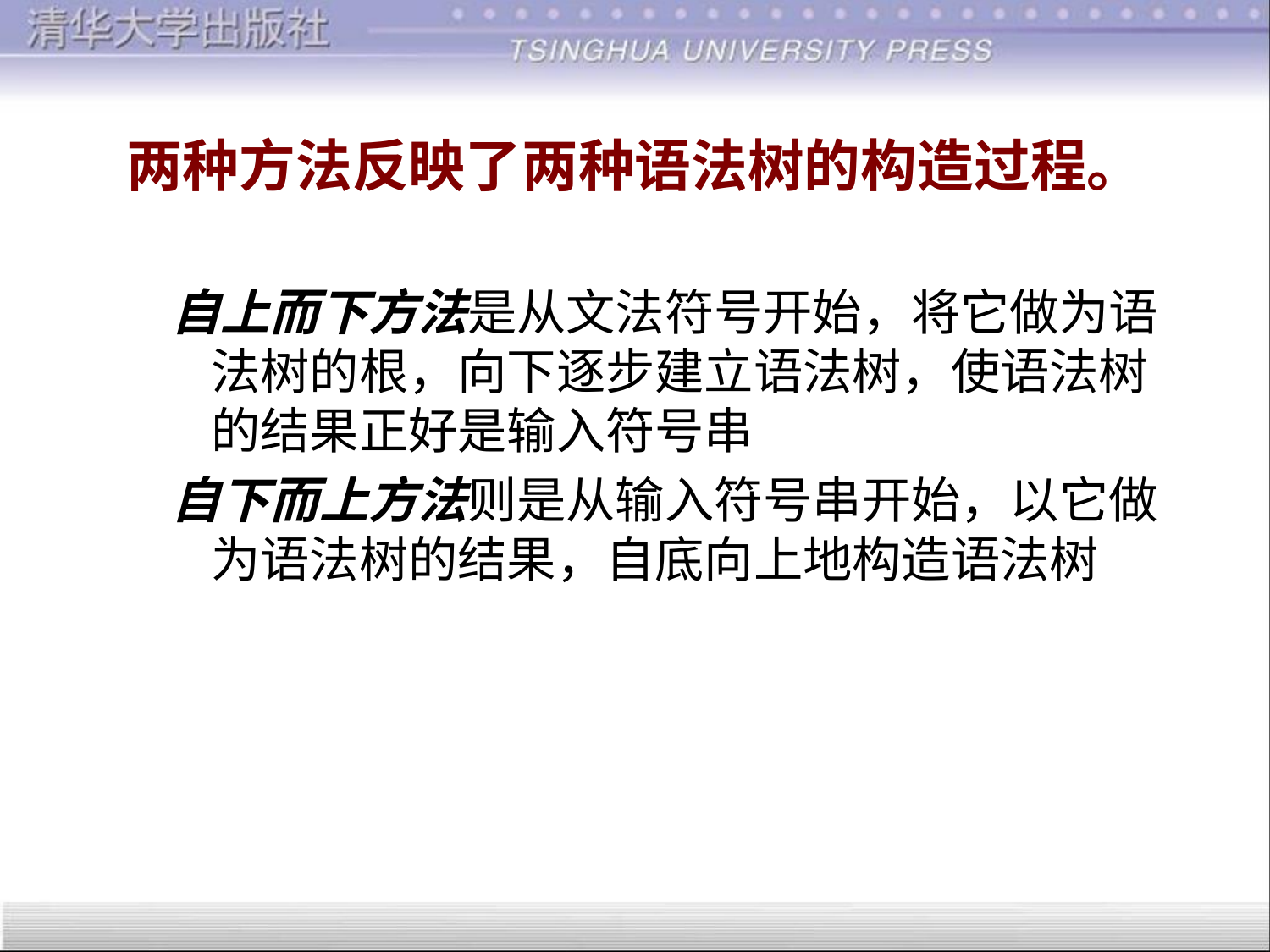

# 两种方法反映了两种语法树的构造过程。
自上而下方法是从文法符号开始，将它做为语法树的根，向下逐步建立语法树，使语法树的结果正好是输入符号串
自下而上方法则是从输入符号串开始，以它做为语法树的结果，自底向上地构造语法树